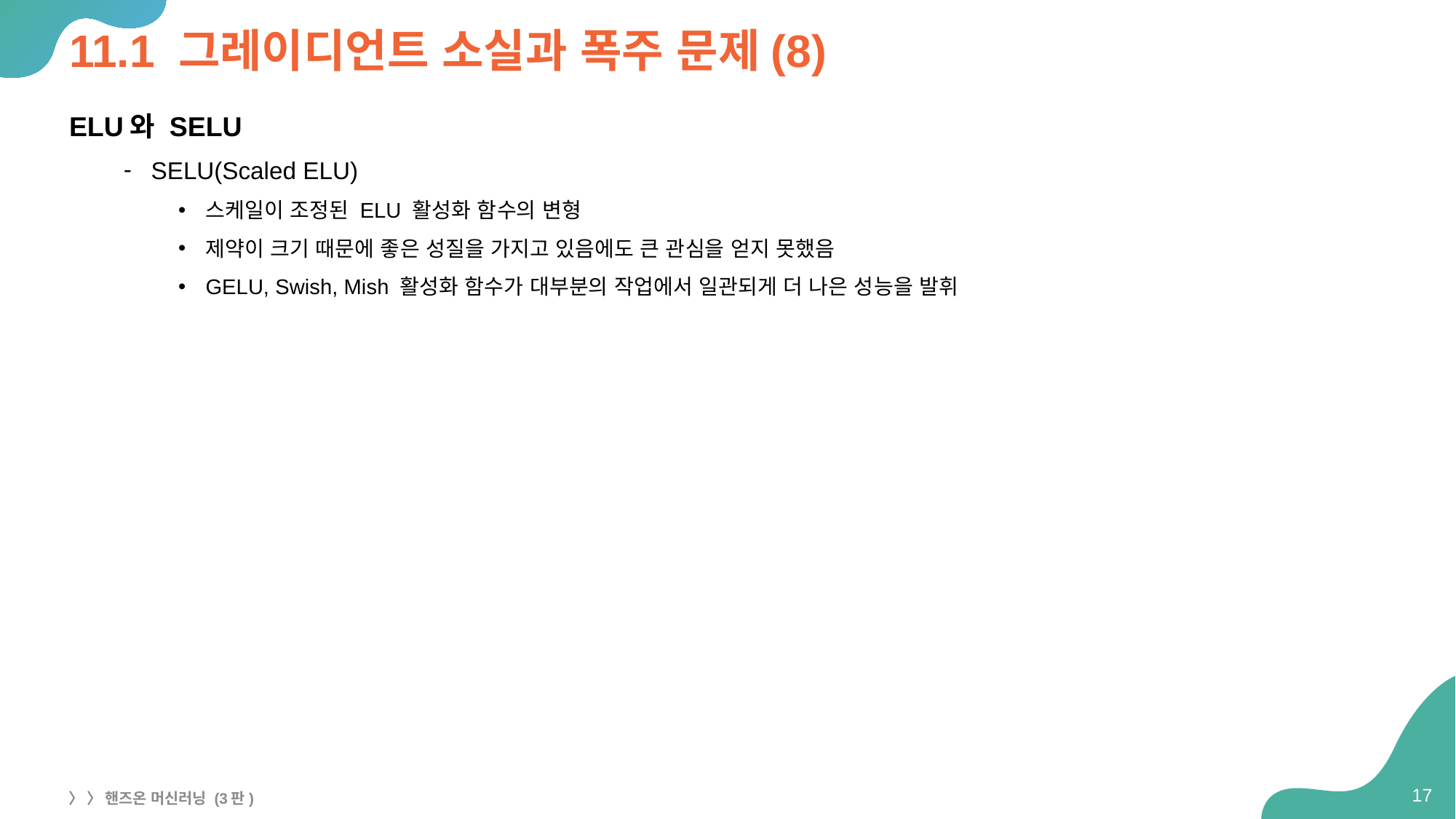

# 11.1 그레이디언트 소실과 폭주 문제(8)
ELU와 SELU
SELU(Scaled ELU)
스케일이 조정된 ELU 활성화 함수의 변형
제약이 크기 때문에 좋은 성질을 가지고 있음에도 큰 관심을 얻지 못했음
GELU, Swish, Mish 활성화 함수가 대부분의 작업에서 일관되게 더 나은 성능을 발휘
17
〉 〉 핸즈온 머신러닝 (3판)